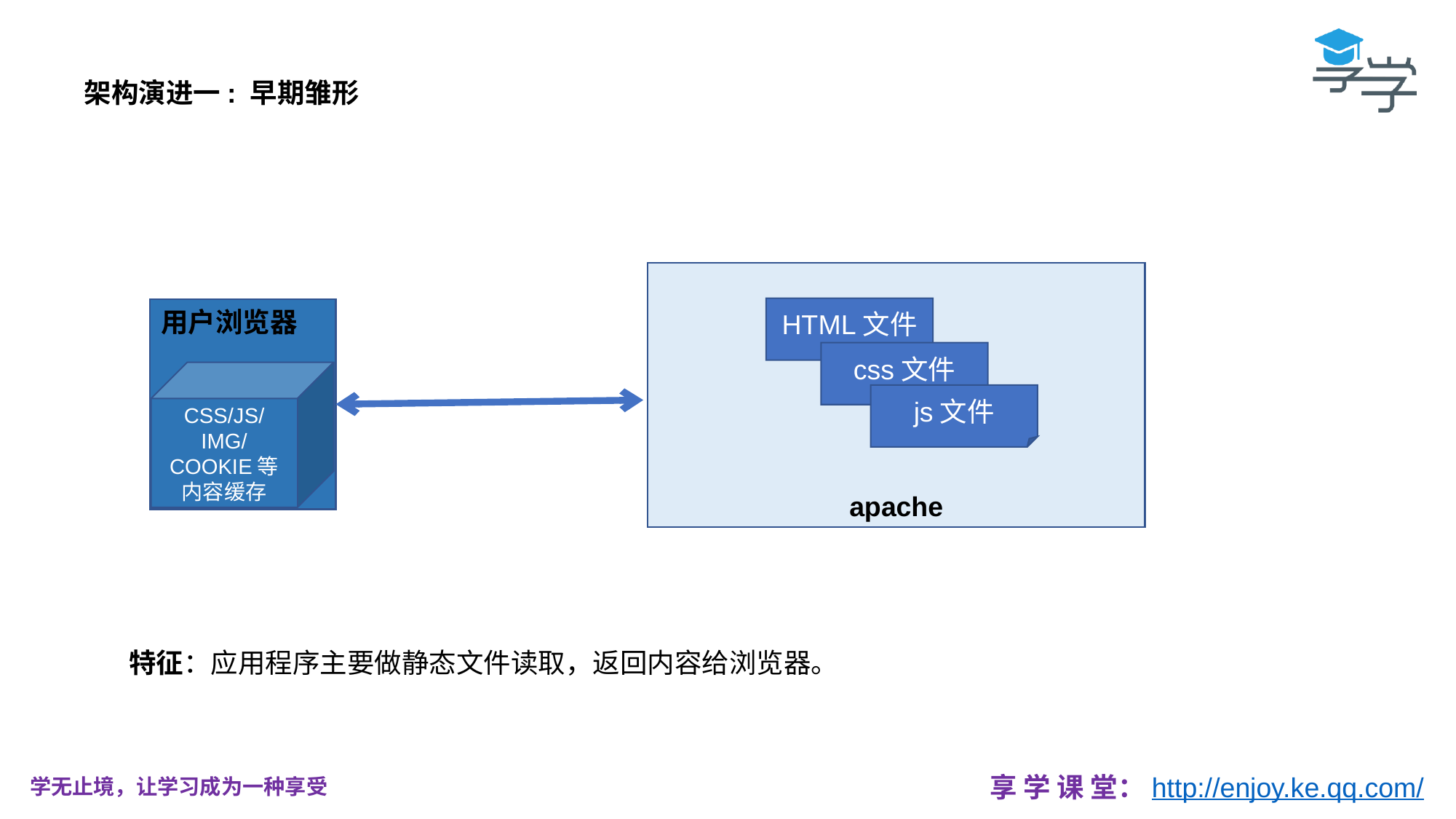

架构演进一: 早期雏形
apache
HTML文件
用户浏览器
css文件
CSS/JS/IMG/COOKIE等内容缓存
js文件
特征：应用程序主要做静态文件读取，返回内容给浏览器。